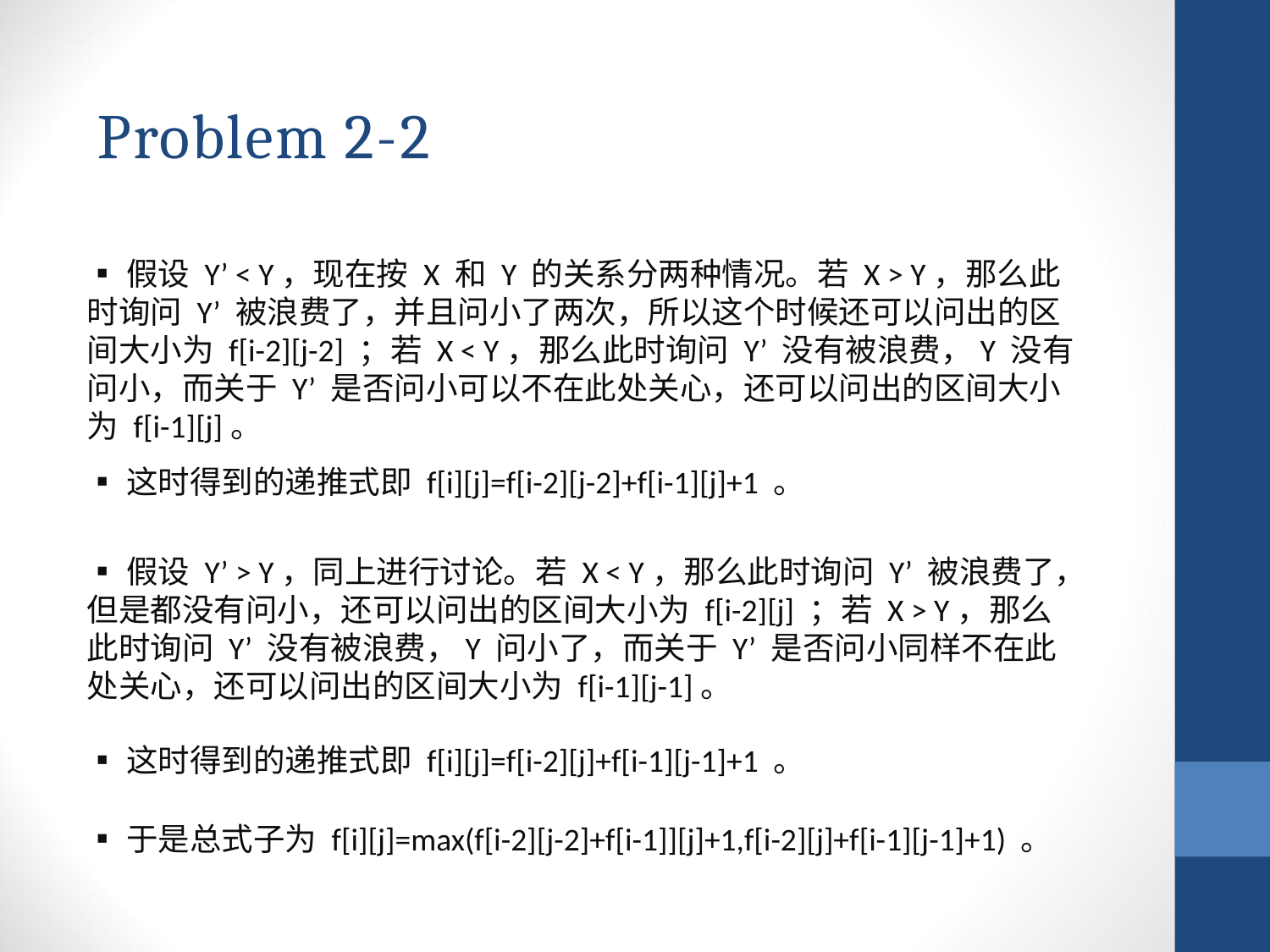

Problem 2-2
▪假设 Y’ < Y，现在按 X 和 Y 的关系分两种情况。若 X > Y，那么此时询问 Y’ 被浪费了，并且问小了两次，所以这个时候还可以问出的区间大小为 f[i-2][j-2] ；若 X < Y，那么此时询问 Y’ 没有被浪费，Y 没有问小，而关于 Y’ 是否问小可以不在此处关心，还可以问出的区间大小为 f[i-1][j]。
▪这时得到的递推式即 f[i][j]=f[i-2][j-2]+f[i-1][j]+1 。
▪假设 Y’ > Y，同上进行讨论。若 X < Y，那么此时询问 Y’ 被浪费了，但是都没有问小，还可以问出的区间大小为 f[i-2][j] ；若 X > Y，那么此时询问 Y’ 没有被浪费，Y 问小了，而关于 Y’ 是否问小同样不在此处关心，还可以问出的区间大小为 f[i-1][j-1]。
▪这时得到的递推式即 f[i][j]=f[i-2][j]+f[i-1][j-1]+1 。
▪于是总式子为 f[i][j]=max(f[i-2][j-2]+f[i-1]][j]+1,f[i-2][j]+f[i-1][j-1]+1) 。